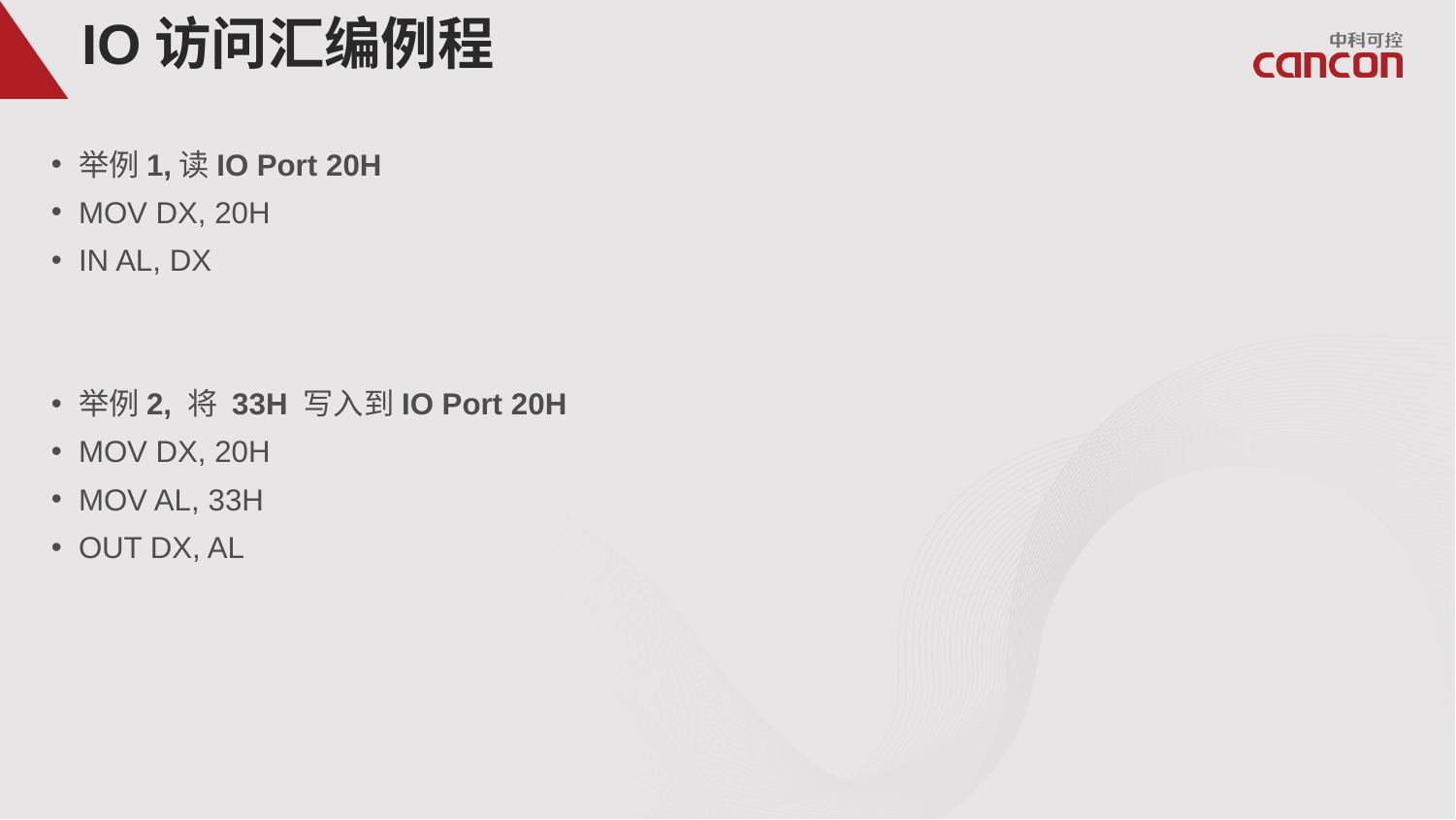

# IO访问汇编例程
举例1,读IO Port 20H
MOV DX, 20H
IN AL, DX

举例2, 将 33H 写入到IO Port 20H
MOV DX, 20H
MOV AL, 33H
OUT DX, AL